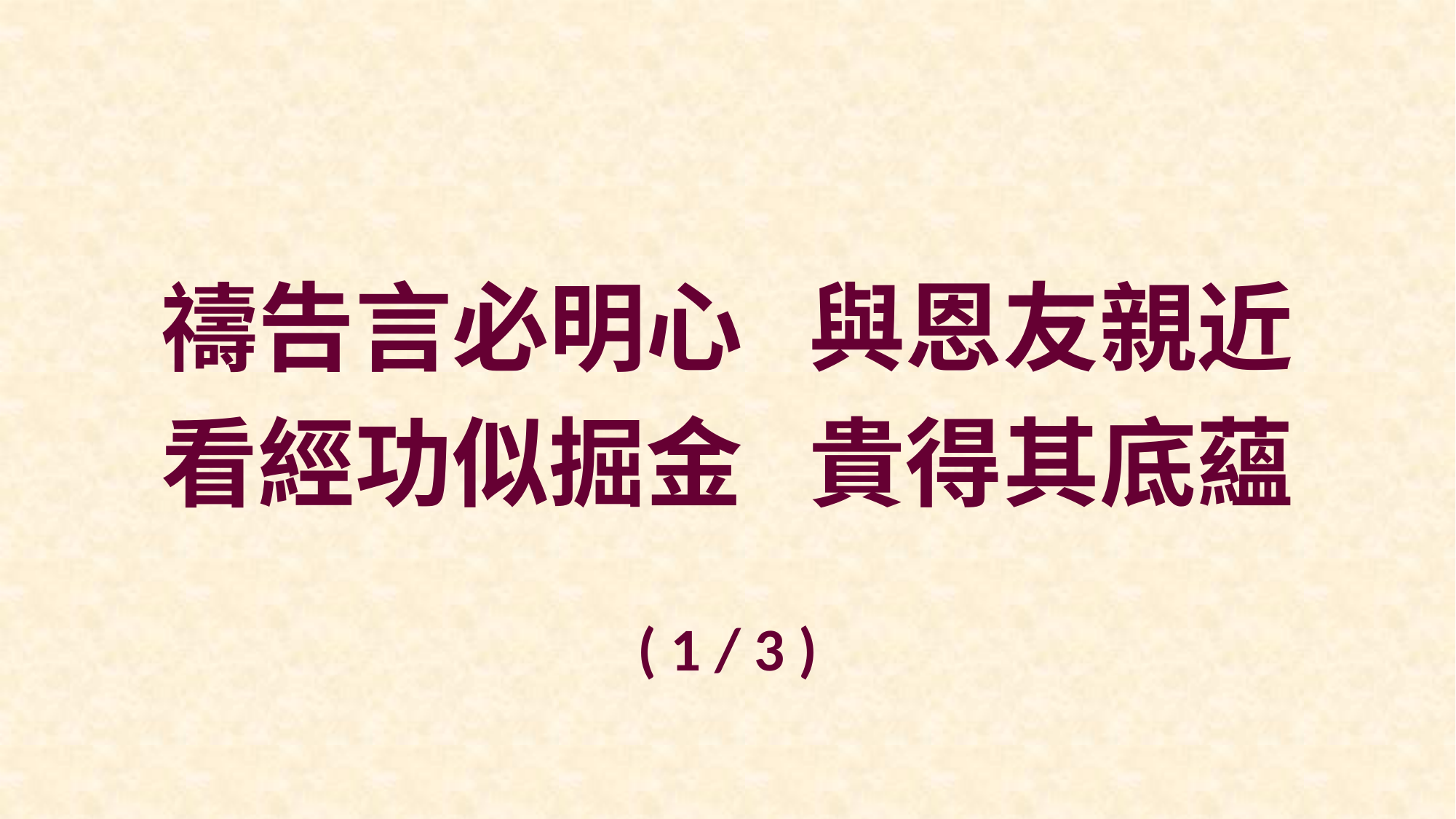

禱告言必明心   與恩友親近
看經功似掘金   貴得其底蘊
( 1 / 3 )